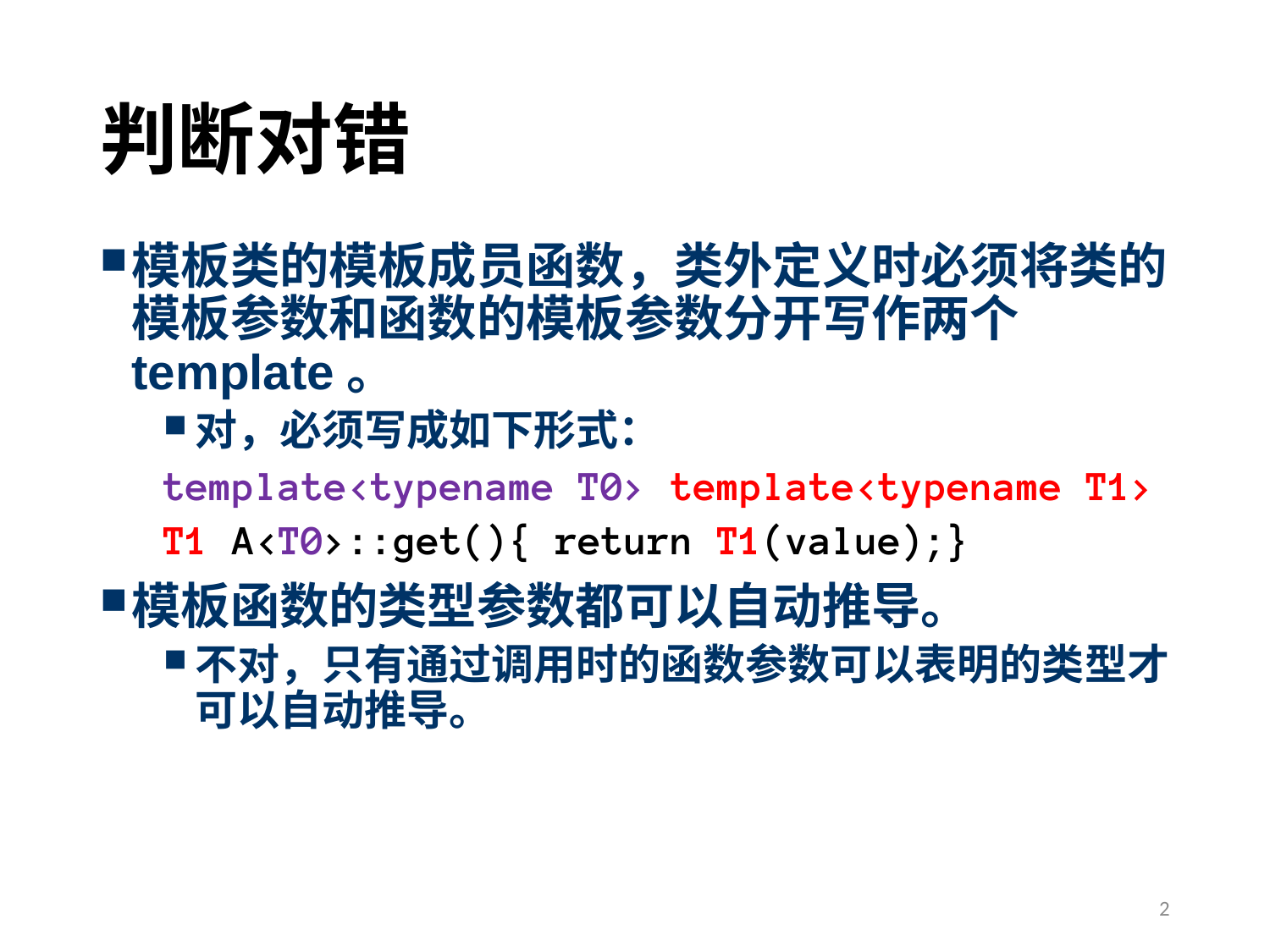

# 判断对错
模板类的模板成员函数，类外定义时必须将类的模板参数和函数的模板参数分开写作两个template。
对，必须写成如下形式：
template<typename T0> template<typename T1>
T1 A<T0>::get(){ return T1(value);}
模板函数的类型参数都可以自动推导。
不对，只有通过调用时的函数参数可以表明的类型才可以自动推导。
2